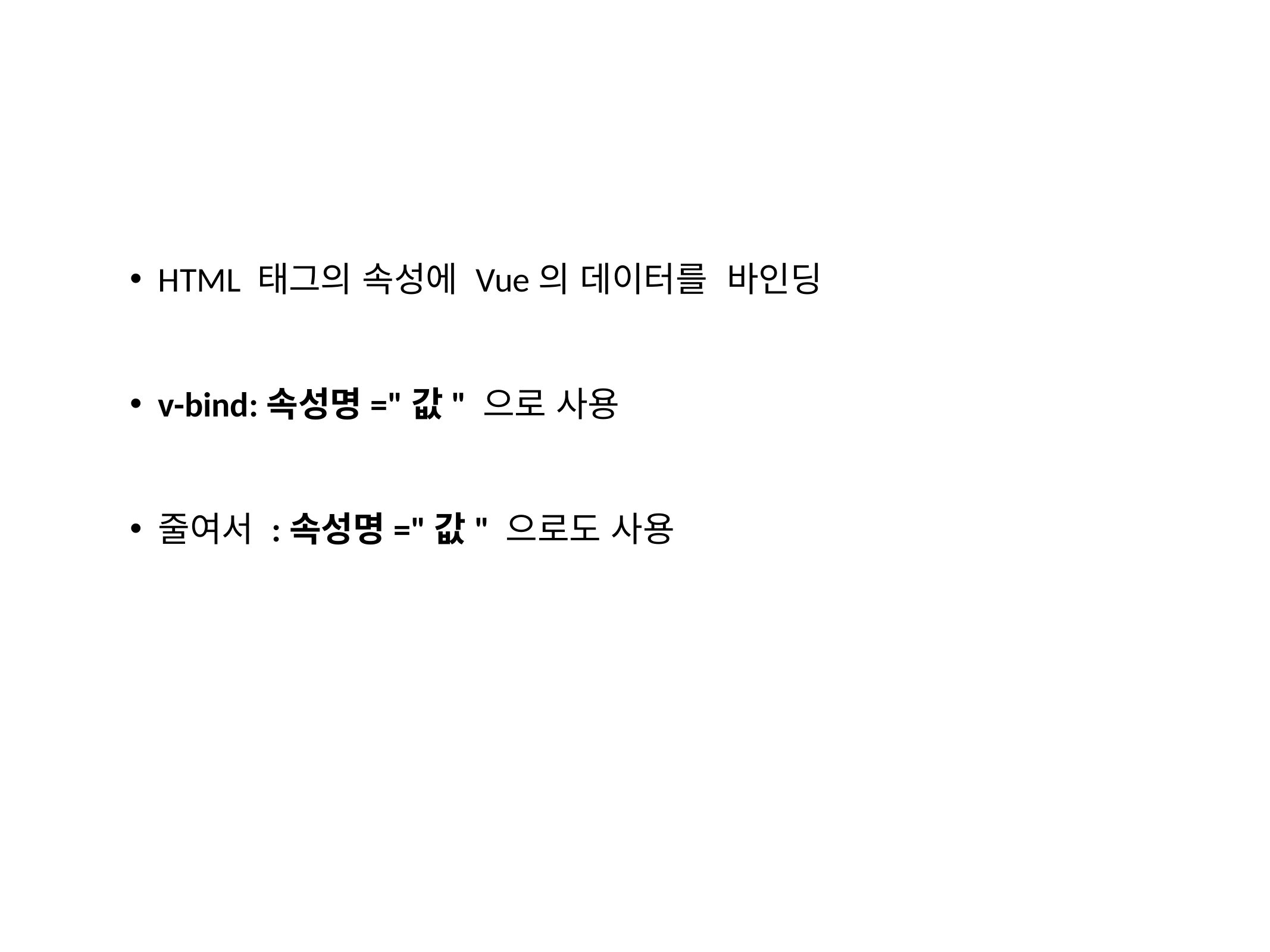

HTML 태그의 속성에 Vue의 데이터를  바인딩

v-bind:속성명="값" 으로 사용

줄여서 :속성명="값" 으로도 사용

²018.0².²0